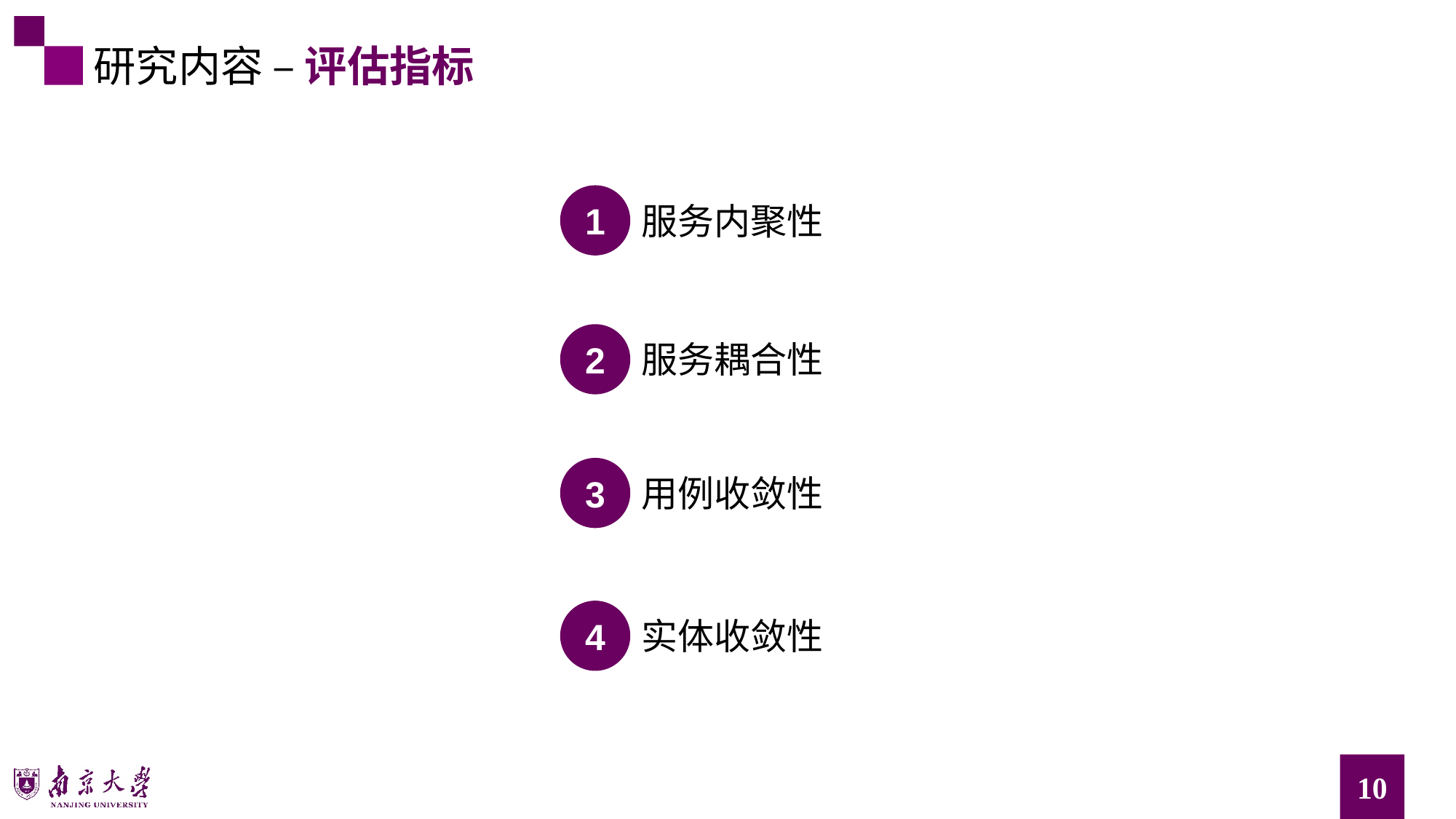

研究内容 – 评估指标
1
服务内聚性
2
服务耦合性
3
用例收敛性
4
实体收敛性
10